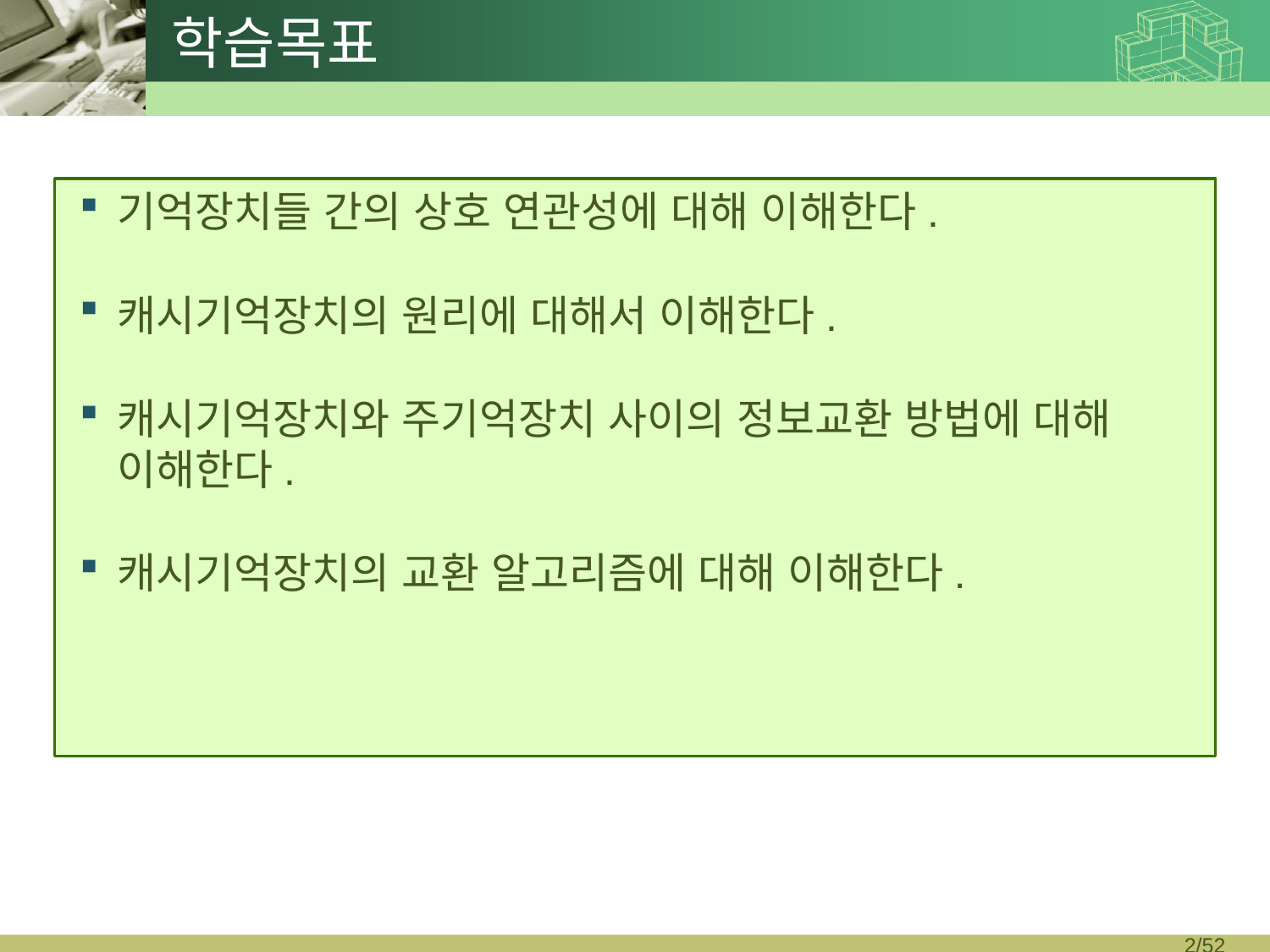

학습목표
기억장치들 간의 상호 연관성에 대해 이해한다.
캐시기억장치의 원리에 대해서 이해한다.
캐시기억장치와 주기억장치 사이의 정보교환 방법에 대해 이해한다.
캐시기억장치의 교환 알고리즘에 대해 이해한다.